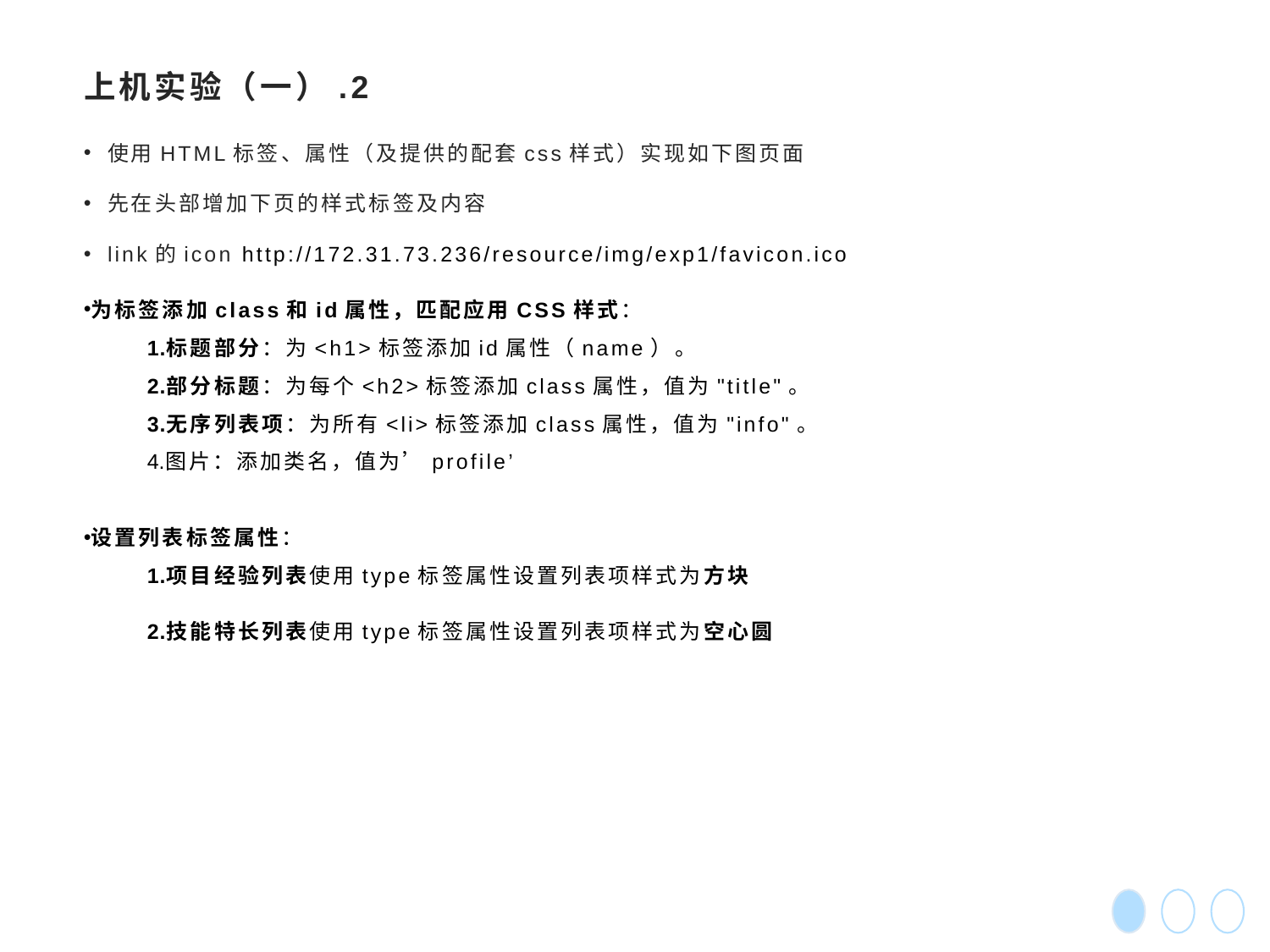

# 上机实验（一）.2
使用HTML标签、属性（及提供的配套css样式）实现如下图页面
先在头部增加下页的样式标签及内容
link的icon http://172.31.73.236/resource/img/exp1/favicon.ico
为标签添加class和id属性，匹配应用CSS样式：
标题部分：为<h1>标签添加id属性（name）。
部分标题：为每个<h2>标签添加class属性，值为"title"。
无序列表项：为所有<li>标签添加class属性，值为"info"。
图片：添加类名，值为’profile’

设置列表标签属性：
项目经验列表使用type标签属性设置列表项样式为方块
技能特长列表使用type标签属性设置列表项样式为空心圆